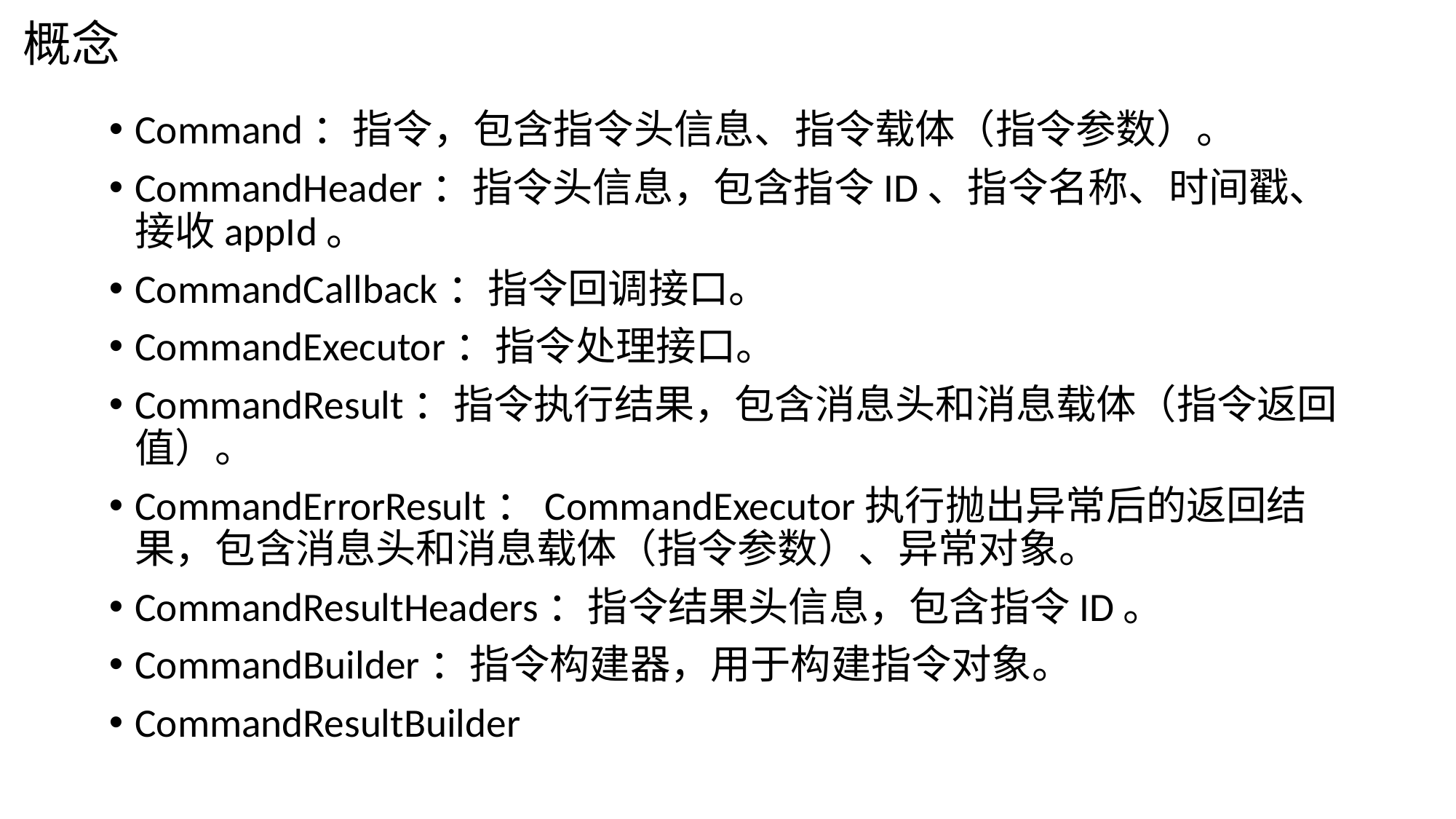

# 概念
Command：指令，包含指令头信息、指令载体（指令参数）。
CommandHeader：指令头信息，包含指令ID、指令名称、时间戳、接收appId。
CommandCallback：指令回调接口。
CommandExecutor：指令处理接口。
CommandResult：指令执行结果，包含消息头和消息载体（指令返回值）。
CommandErrorResult：CommandExecutor执行抛出异常后的返回结果，包含消息头和消息载体（指令参数）、异常对象。
CommandResultHeaders：指令结果头信息，包含指令ID。
CommandBuilder：指令构建器，用于构建指令对象。
CommandResultBuilder